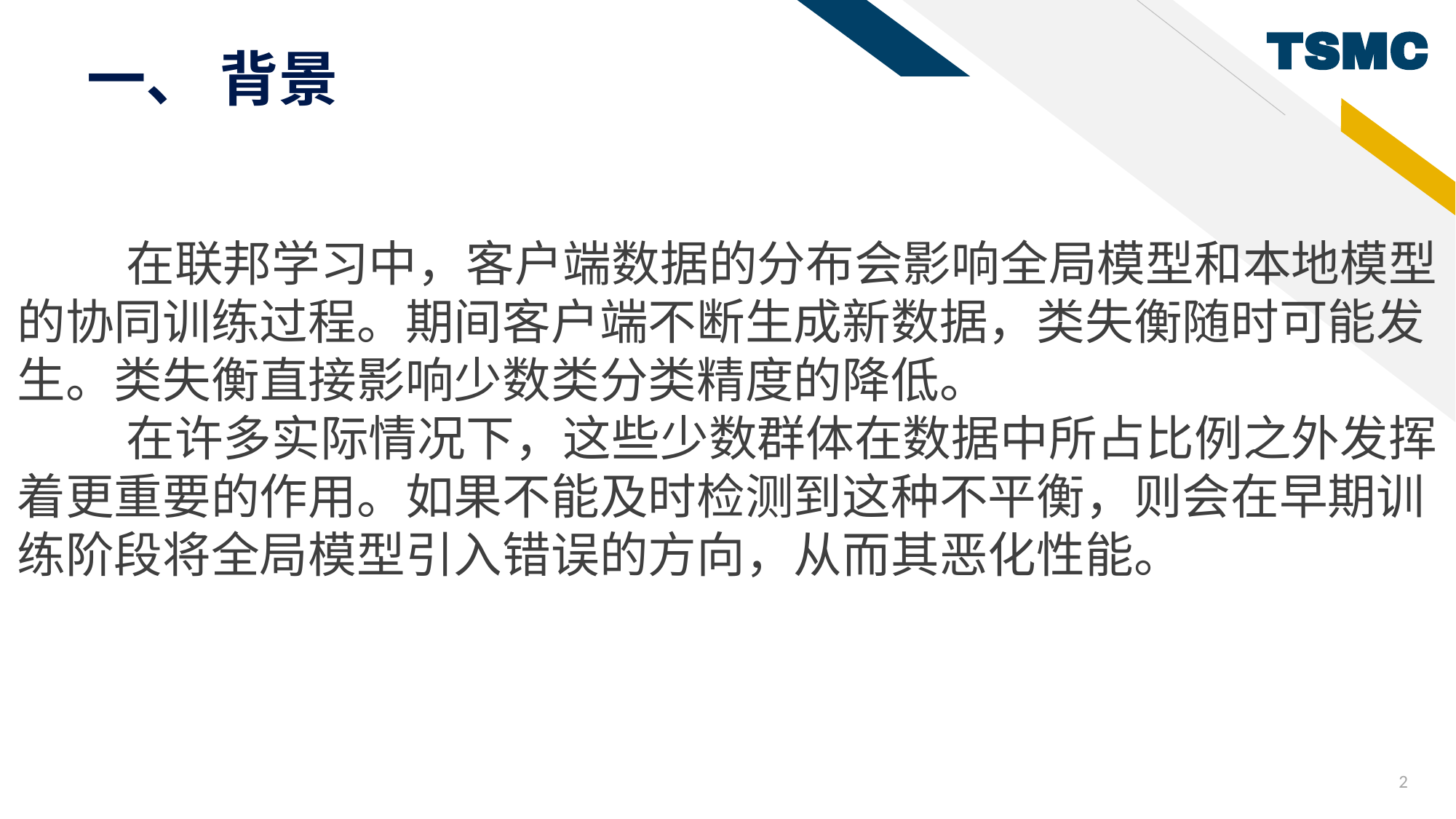

# 一、 背景
	在联邦学习中，客户端数据的分布会影响全局模型和本地模型的协同训练过程。期间客户端不断生成新数据，类失衡随时可能发生。类失衡直接影响少数类分类精度的降低。
	在许多实际情况下，这些少数群体在数据中所占比例之外发挥着更重要的作用。如果不能及时检测到这种不平衡，则会在早期训练阶段将全局模型引入错误的方向，从而其恶化性能。

2